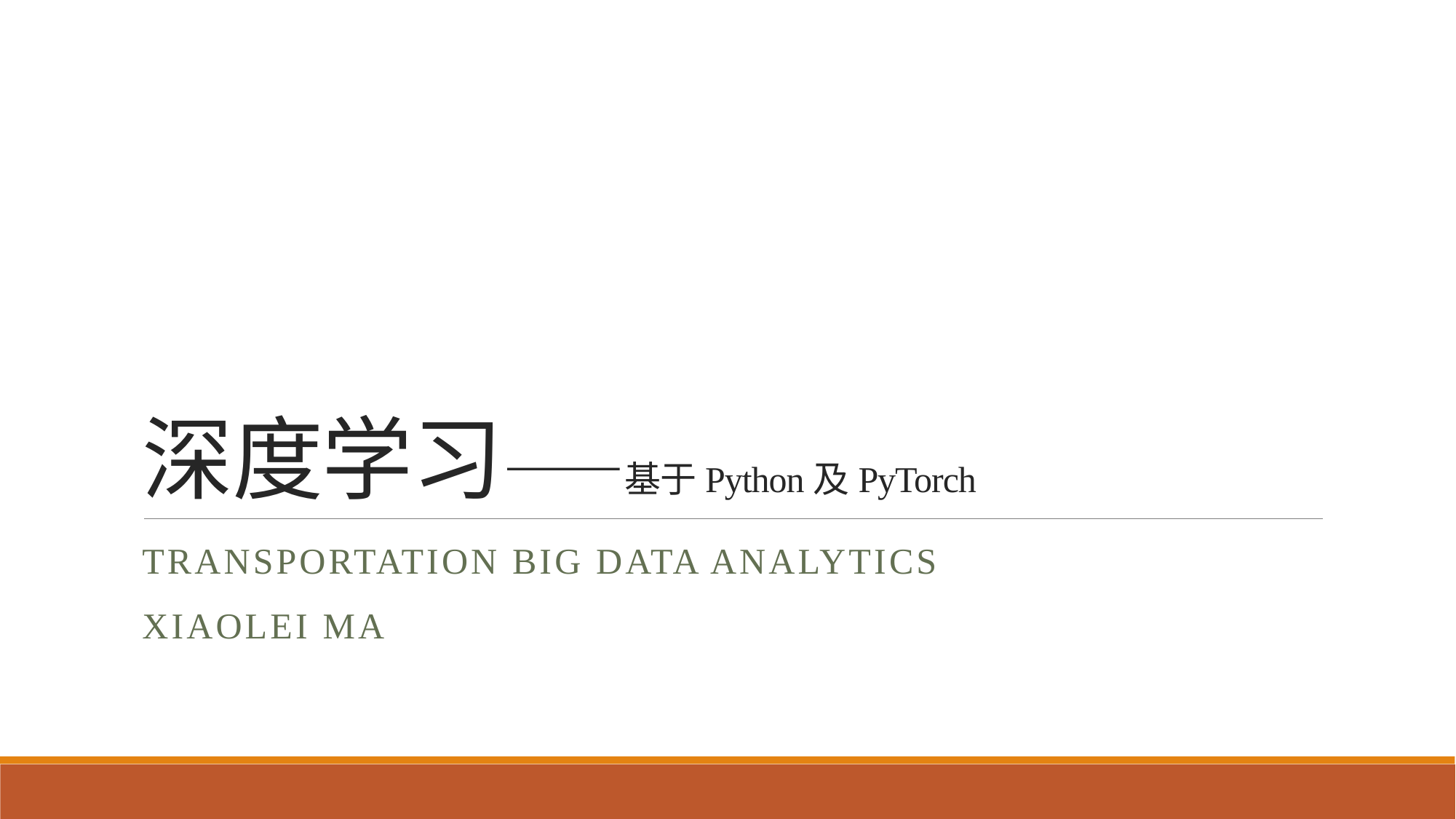

# 深度学习——基于Python及PyTorch
Transportation Big Data Analytics
Xiaolei Ma